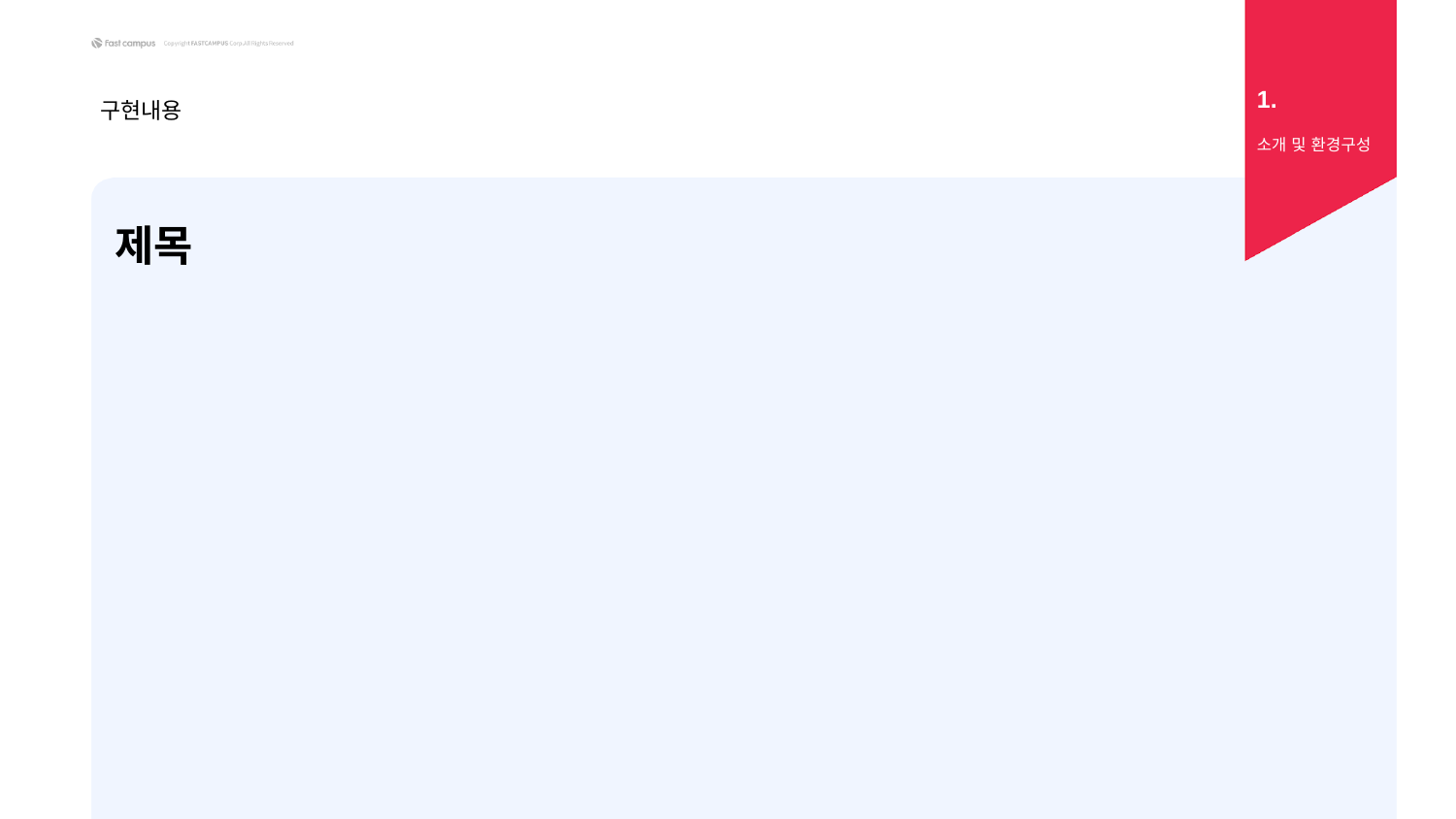

1.
# 구현내용
소개 및 환경구성
제목